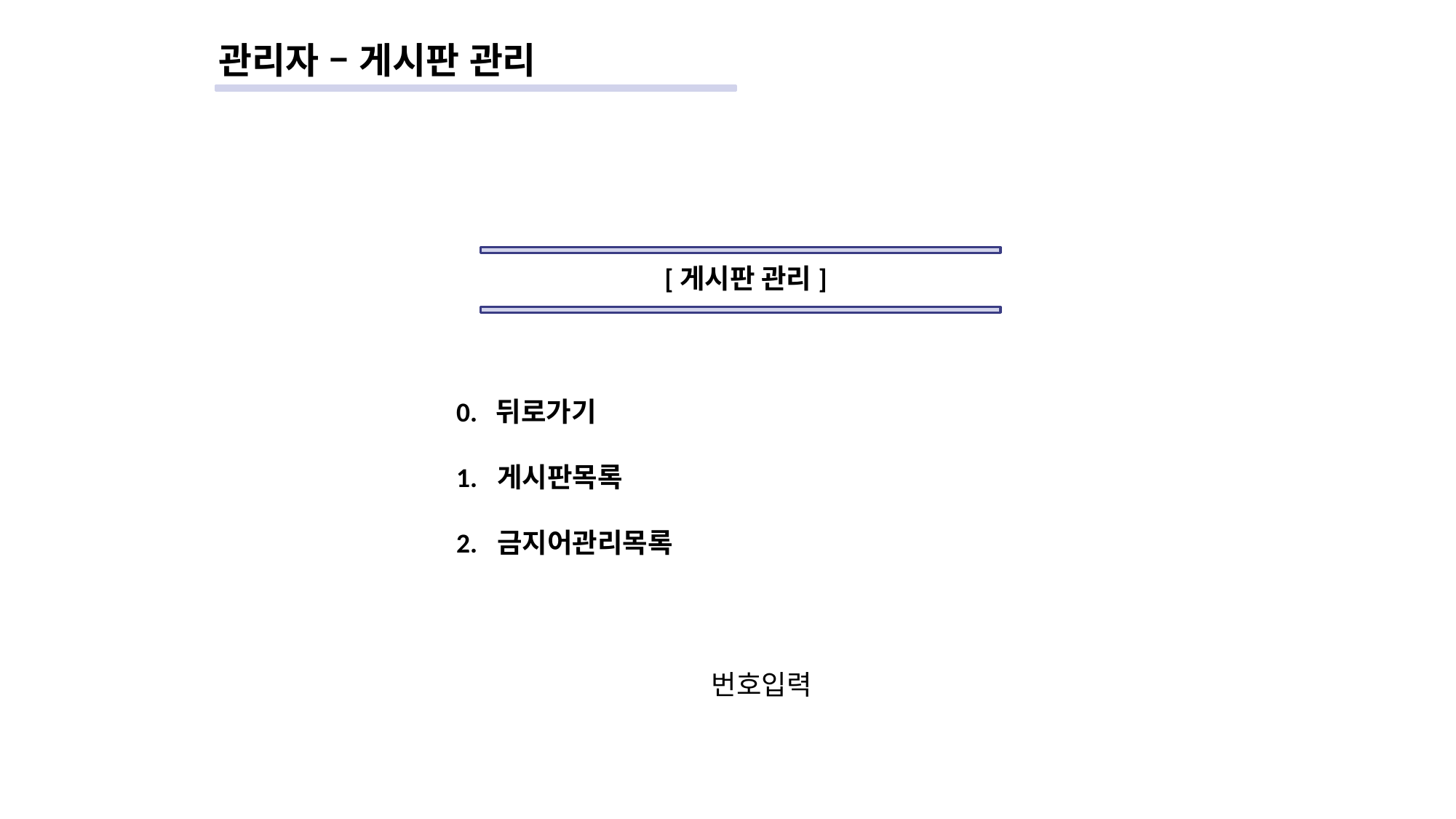

# 관리자 – 게시판 관리

[게시판 관리]

0.  뒤로가기

게시판목록

금지어관리목록
번호입력